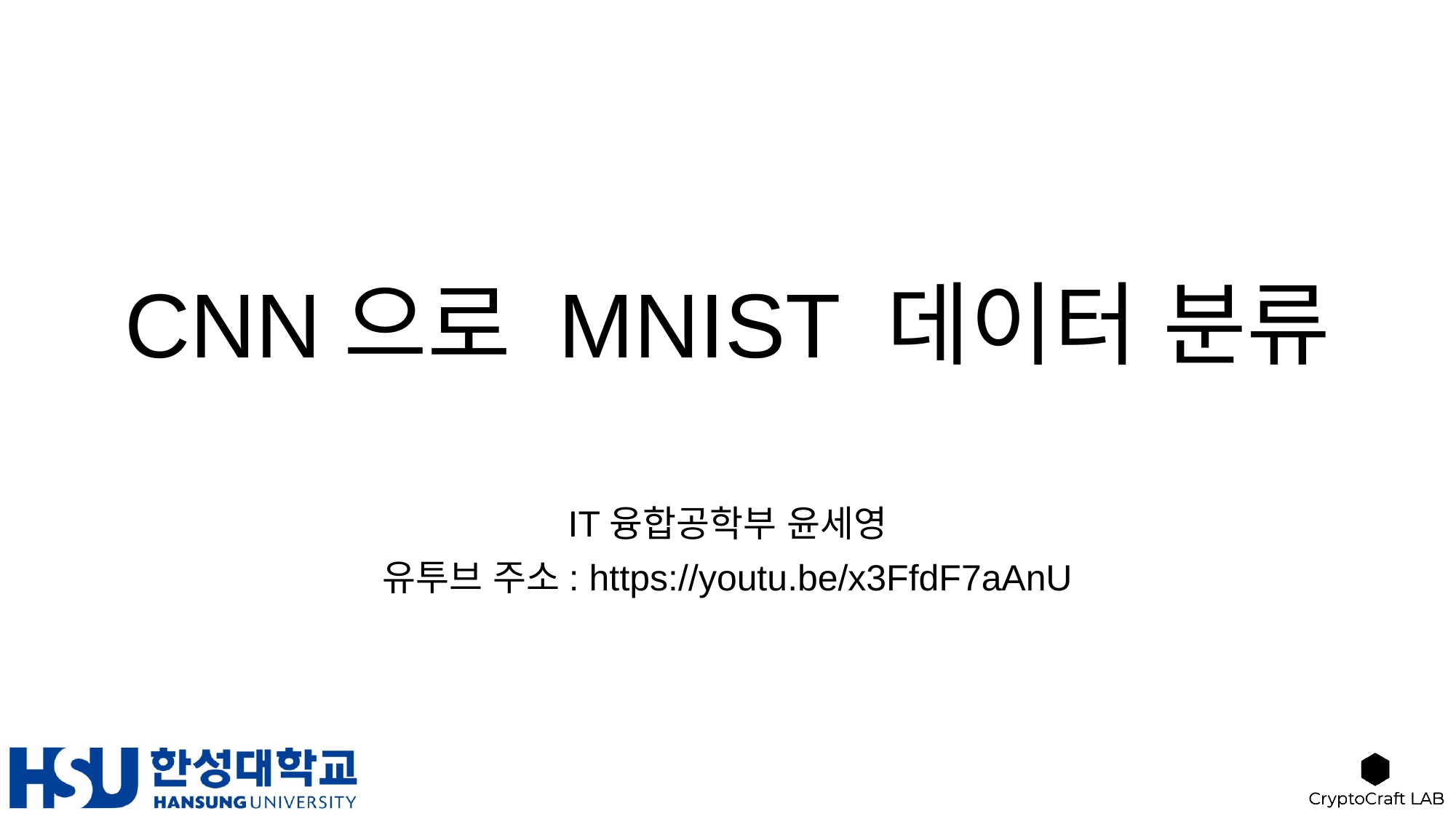

# CNN으로 MNIST 데이터 분류
IT융합공학부 윤세영
유투브 주소: https://youtu.be/x3FfdF7aAnU